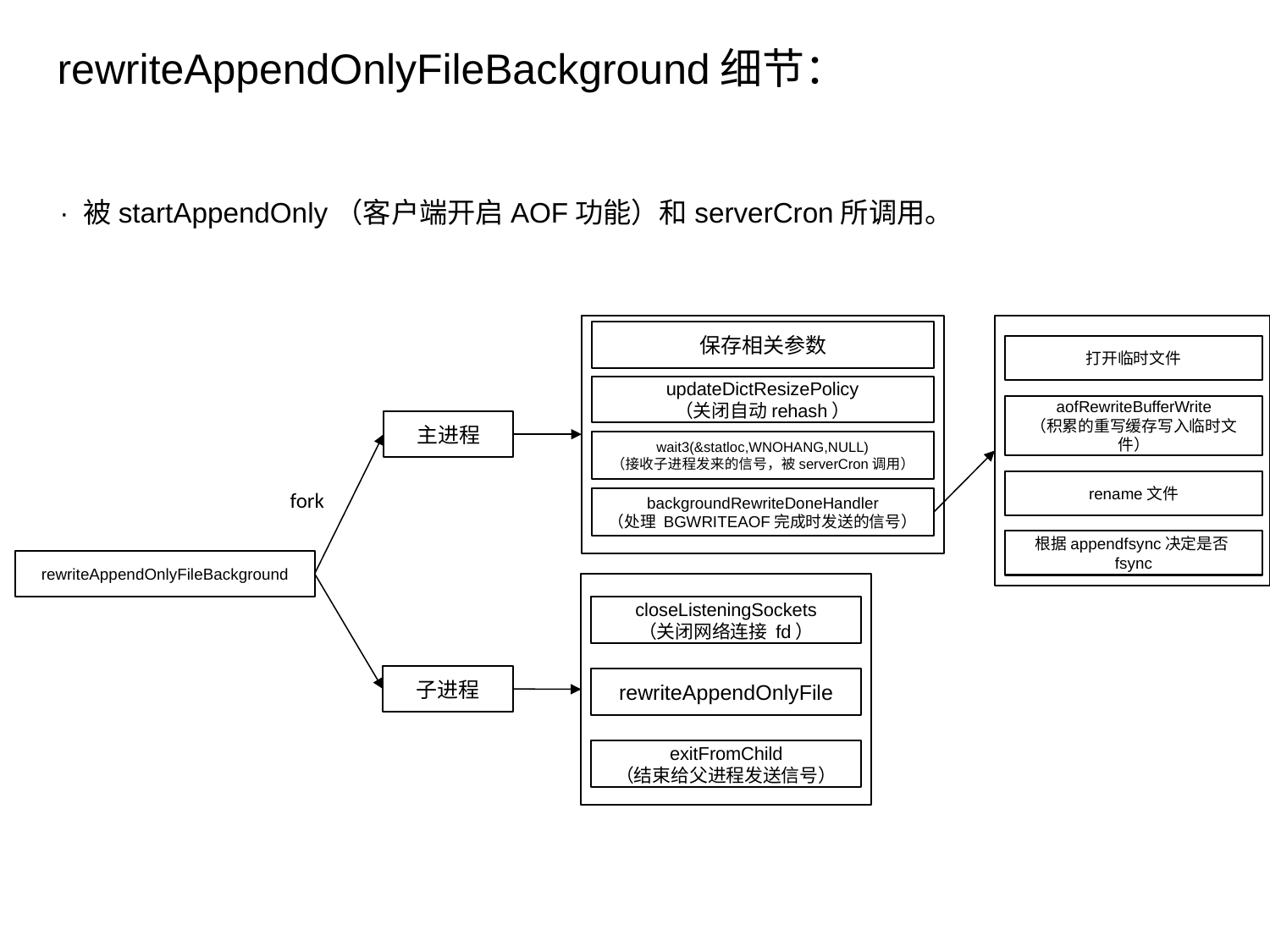

rewriteAppendOnlyFileBackground细节：
· 被startAppendOnly（客户端开启AOF功能）和serverCron所调用。

保存相关参数
updateDictResizePolicy
（关闭自动rehash）
wait3(&statloc,WNOHANG,NULL)
（接收子进程发来的信号，被serverCron调用）
backgroundRewriteDoneHandler
（处理 BGWRITEAOF完成时发送的信号）

打开临时文件
aofRewriteBufferWrite
（积累的重写缓存写入临时文件）
rename文件
根据appendfsync决定是否fsync
主进程
fork
rewriteAppendOnlyFileBackground

closeListeningSockets
（关闭网络连接 fd）
rewriteAppendOnlyFile
exitFromChild
（结束给父进程发送信号）
子进程